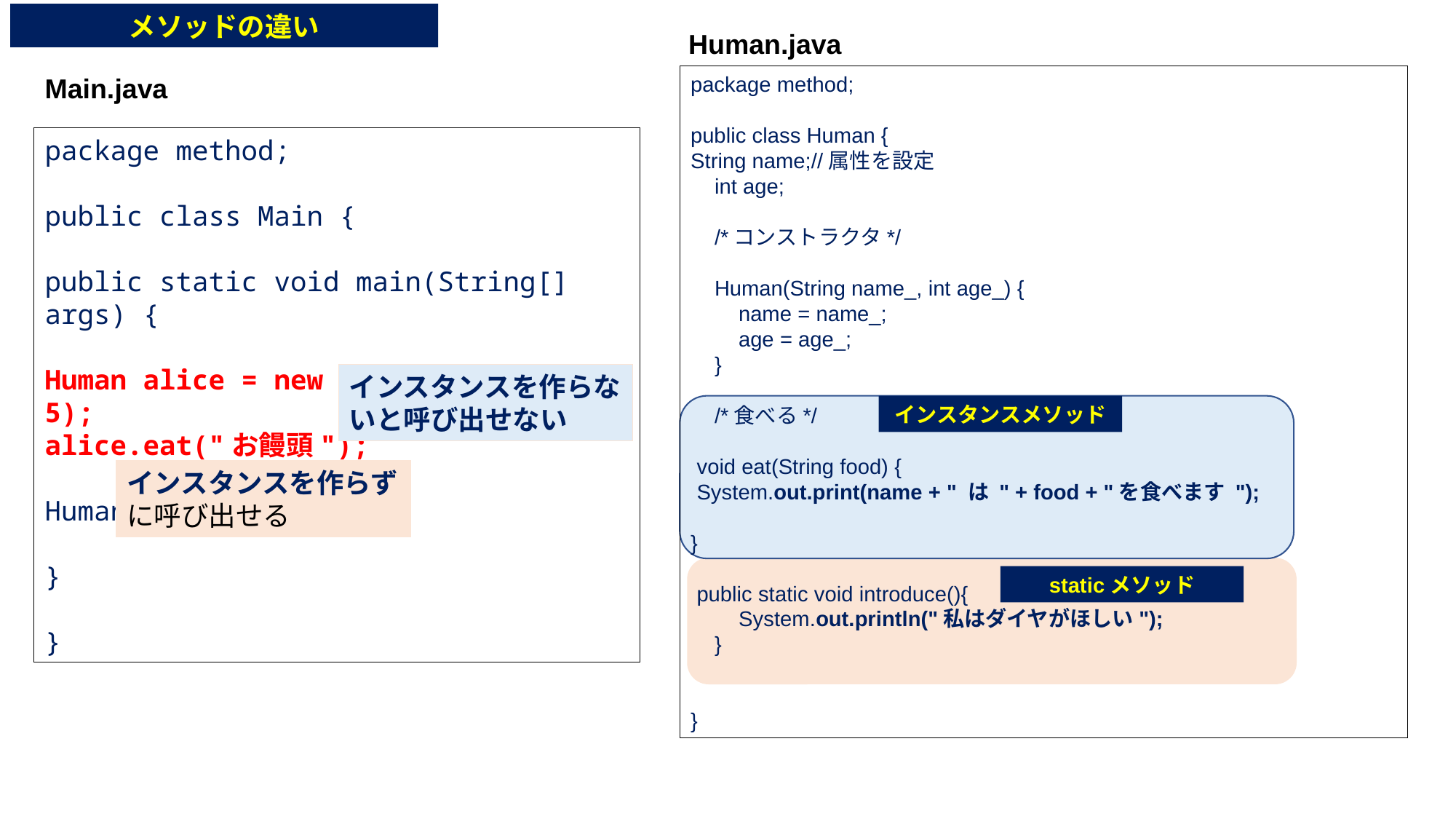

メソッドの違い
Human.java
Main.java
package method;

public class Human {
String name;//属性を設定
    int age;

    /*コンストラクタ*/

    Human(String name_, int age_) {
        name = name_;
        age = age_;
    }

    /*食べる*/

 void eat(String food) {
 System.out.print(name + " は " + food + "を食べます ");

}

 public static void introduce(){
        System.out.println("私はダイヤがほしい");
    }

}
package method;

public class Main {

public static void main(String[] args) {

Human alice = new Human("Alice", 5);
alice.eat("お饅頭");

Human.introduce();

}

}
インスタンスを作らないと呼び出せない

インスタンスメソッド
インスタンスを作らずに呼び出せる

staticメソッド